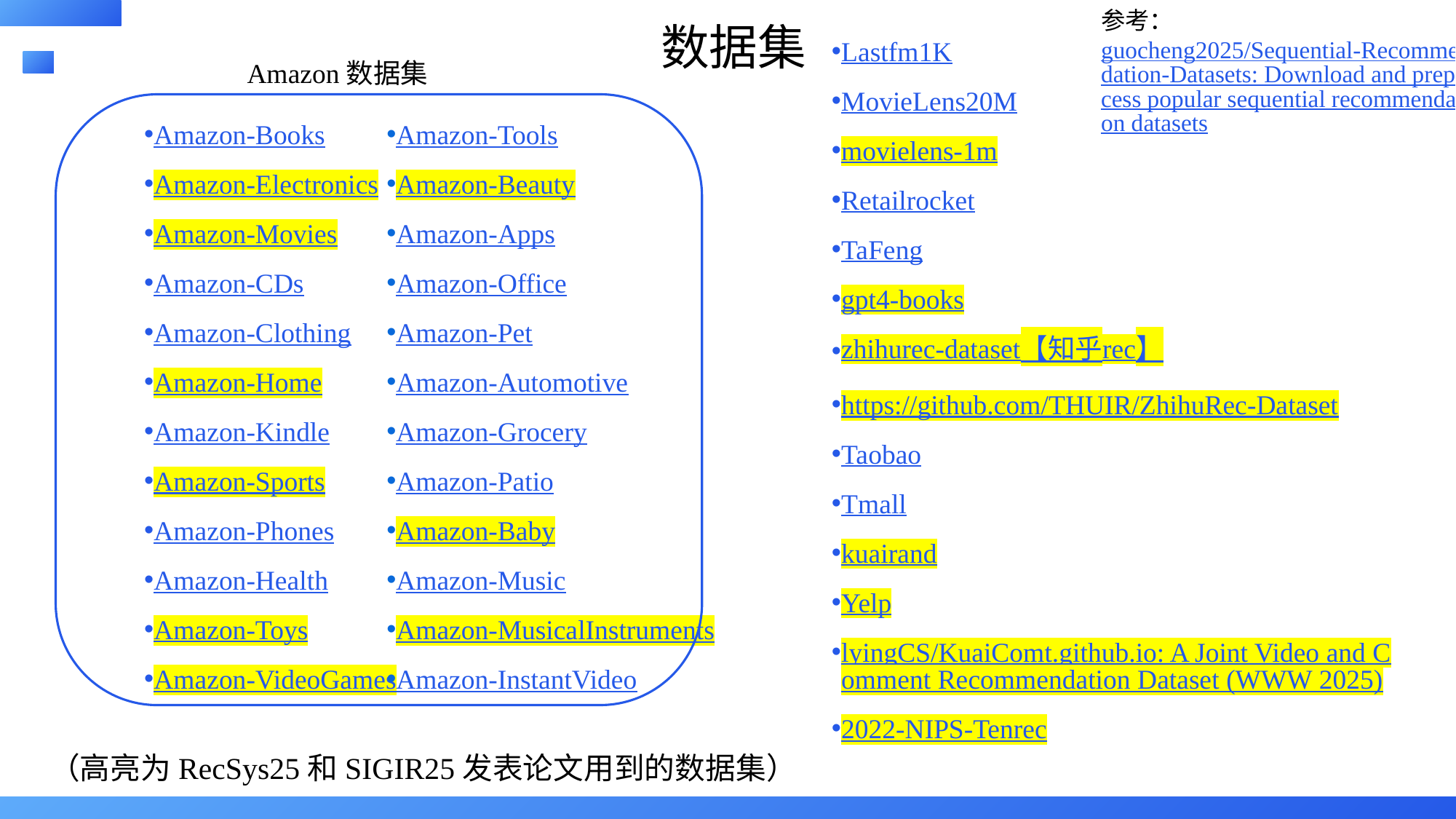

参考：guocheng2025/Sequential-Recommendation-Datasets: Download and preprocess popular sequential recommendation datasets

Lastfm1K
MovieLens20M
movielens-1m
Retailrocket
TaFeng
gpt4-books
zhihurec-dataset【知乎rec】
https://github.com/THUIR/ZhihuRec-Dataset
Taobao
Tmall
kuairand
Yelp
lyingCS/KuaiComt.github.io: A Joint Video and Comment Recommendation Dataset (WWW 2025)
2022-NIPS-Tenrec
数据集
Amazon数据集

Amazon-Books
Amazon-Electronics
Amazon-Movies
Amazon-CDs
Amazon-Clothing
Amazon-Home
Amazon-Kindle
Amazon-Sports
Amazon-Phones
Amazon-Health
Amazon-Toys
Amazon-VideoGames

Amazon-Tools
Amazon-Beauty
Amazon-Apps
Amazon-Office
Amazon-Pet
Amazon-Automotive
Amazon-Grocery
Amazon-Patio
Amazon-Baby
Amazon-Music
Amazon-MusicalInstruments
Amazon-InstantVideo
（高亮为RecSys25和SIGIR25发表论文用到的数据集）